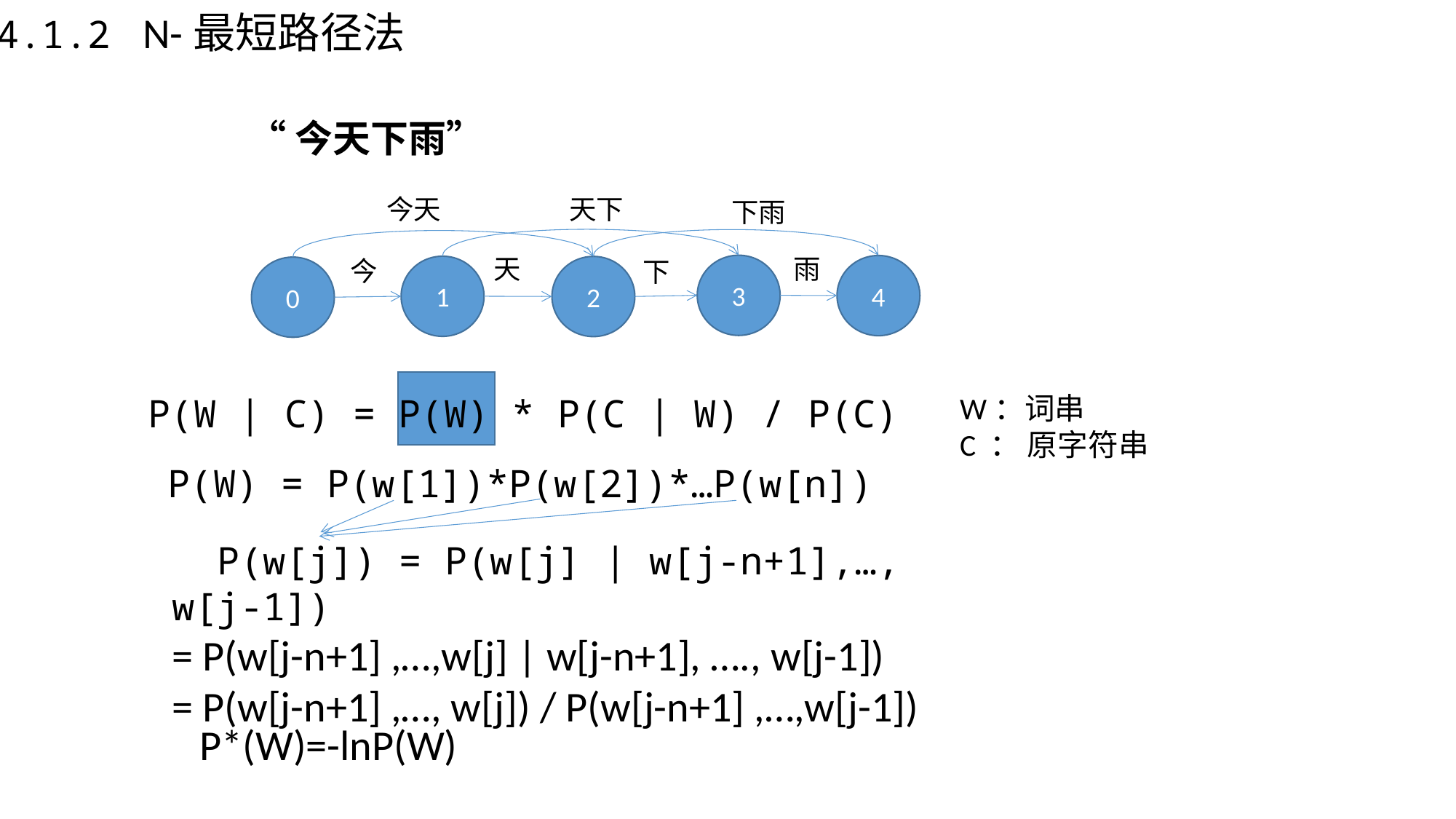

4.1.2  N-最短路径法

“今天下雨”
今天
天下
下雨
雨
天
今
下
3
4
1
2
0

W：词串
C ： 原字符串
P(W | C) = P(W) * P(C | W) / P(C)
P(W) = P(w[1])*P(w[2])*…P(w[n])
  P(w[j]) = P(w[j] | w[j-n+1],…, w[j-1])
= P(w[j-n+1] ,…,w[j] | w[j-n+1], …., w[j-1])
= P(w[j-n+1] ,…, w[j]) / P(w[j-n+1] ,…,w[j-1])
P*(W)=-lnP(W)